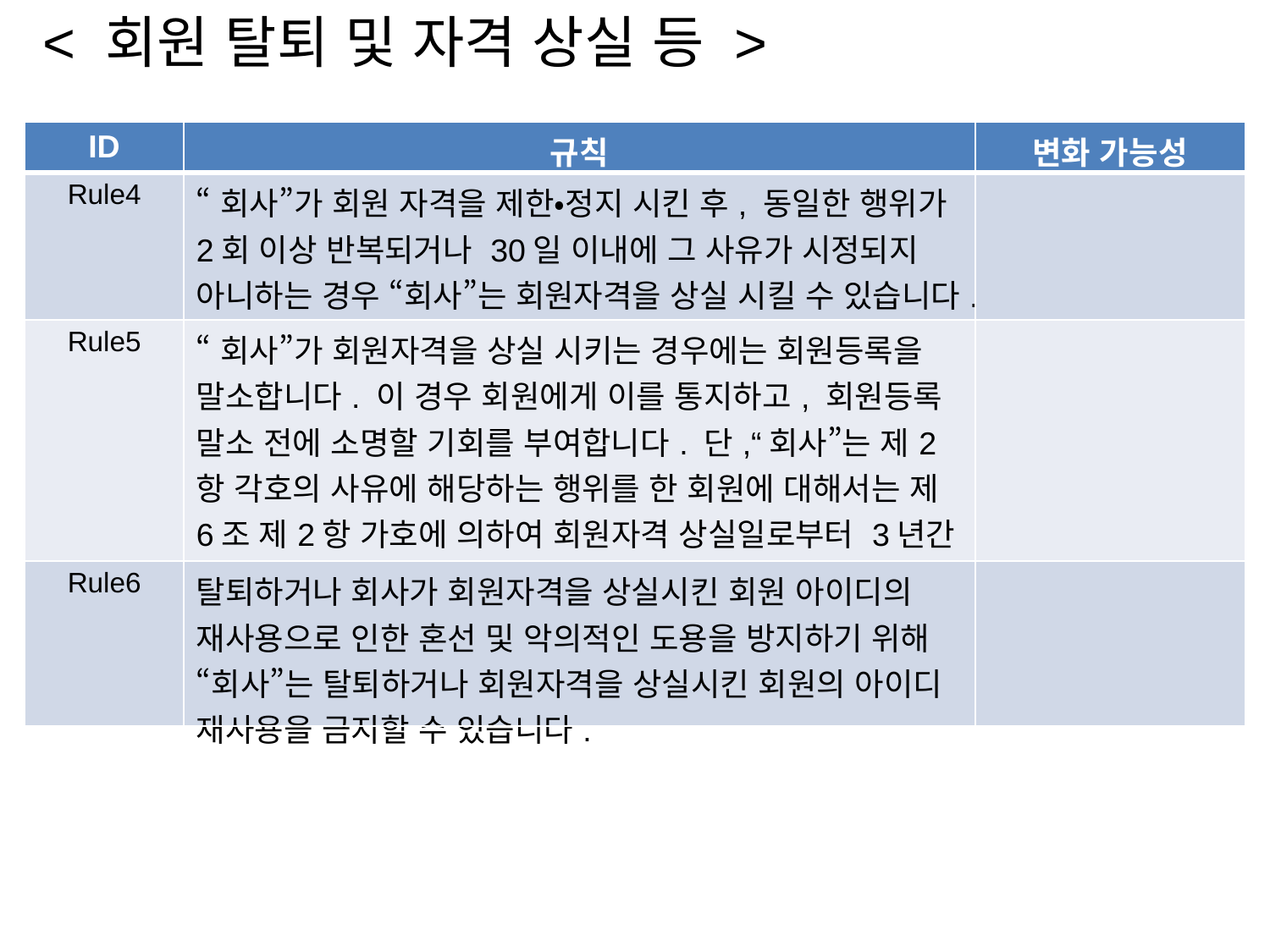

< 회원 탈퇴 및 자격 상실 등 >
| ID | 규칙 | 변화 가능성 |
| --- | --- | --- |
| Rule4 | “회사”가 회원 자격을 제한•정지 시킨 후, 동일한 행위가 2회 이상 반복되거나 30일 이내에 그 사유가 시정되지 아니하는 경우 “회사”는 회원자격을 상실 시킬 수 있습니다. |  |
| Rule5 | “회사”가 회원자격을 상실 시키는 경우에는 회원등록을 말소합니다. 이 경우 회원에게 이를 통지하고, 회원등록 말소 전에 소명할 기회를 부여합니다. 단,“회사”는 제2항 각호의 사유에 해당하는 행위를 한 회원에 대해서는 제6조 제2항 가호에 의하여 회원자격 상실일로부터 3년간 정보를 보유합니다. |  |
| Rule6 | 탈퇴하거나 회사가 회원자격을 상실시킨 회원 아이디의 재사용으로 인한 혼선 및 악의적인 도용을 방지하기 위해 “회사”는 탈퇴하거나 회원자격을 상실시킨 회원의 아이디 재사용을 금지할 수 있습니다. |  |